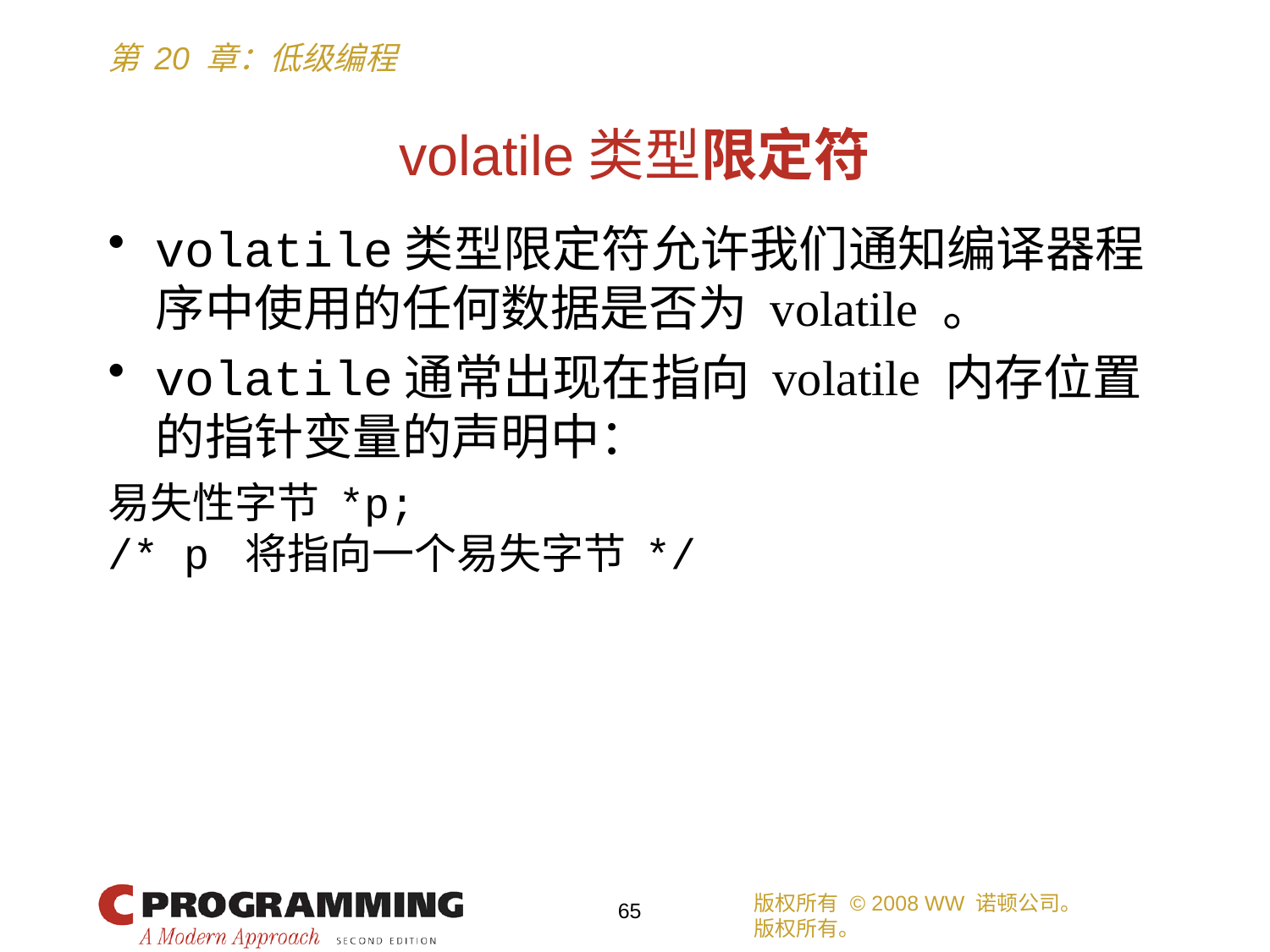

# volatile类型限定符
volatile类型限定符允许我们通知编译器程序中使用的任何数据是否为 volatile 。
volatile通常出现在指向 volatile 内存位置的指针变量的声明中：
易失性字节 *p;
/* p 将指向一个易失字节 */
版权所有 © 2008 WW 诺顿公司。
版权所有。
65